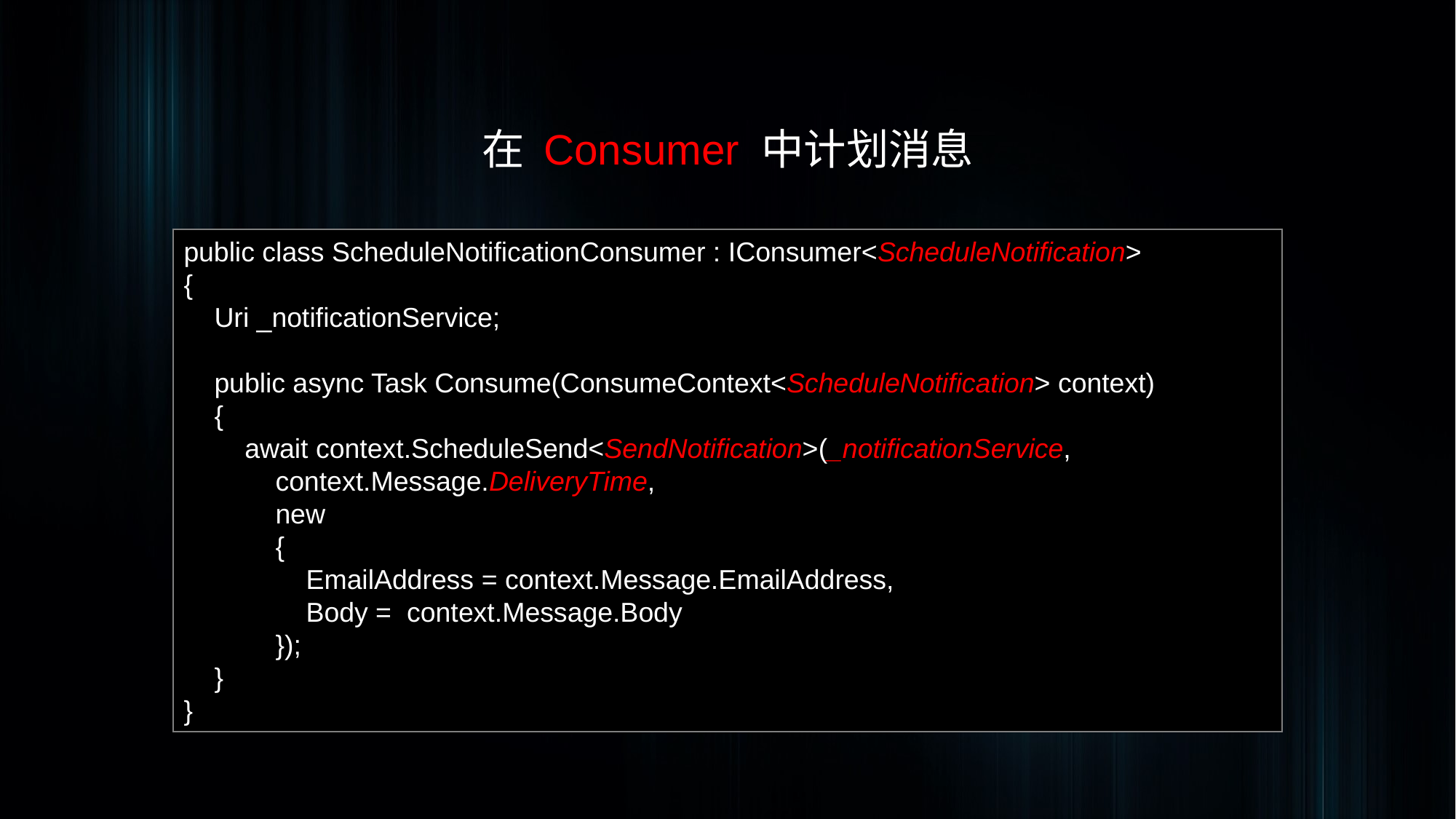

在 Consumer 中计划消息
public class ScheduleNotificationConsumer : IConsumer<ScheduleNotification>
{
    Uri _notificationService;

    public async Task Consume(ConsumeContext<ScheduleNotification> context)
    {
        await context.ScheduleSend<SendNotification>(_notificationService,
            context.Message.DeliveryTime,
            new
            {
                EmailAddress = context.Message.EmailAddress,
                Body =  context.Message.Body
            });
    }
}